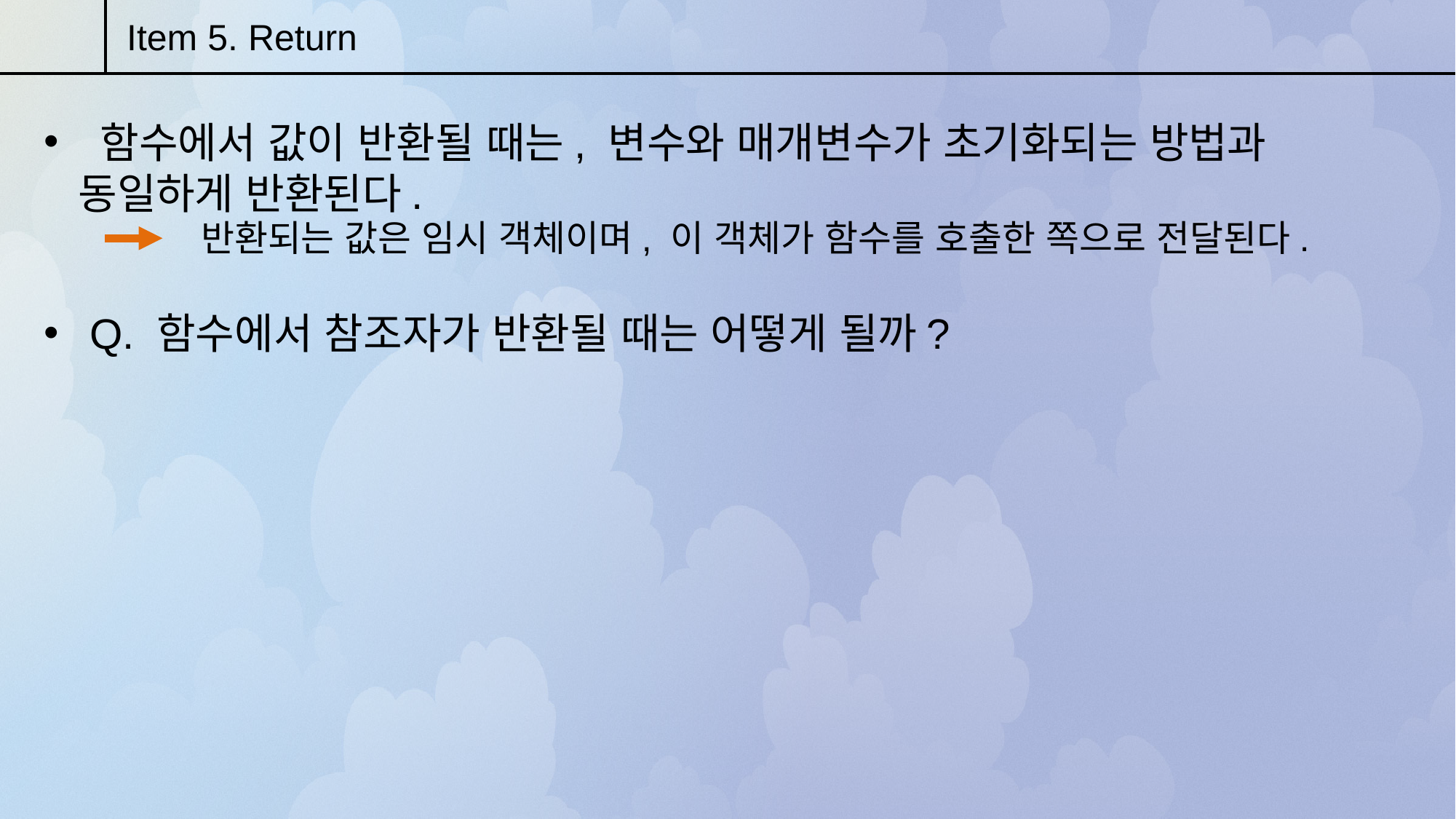

Item 5. Return
 함수에서 값이 반환될 때는, 변수와 매개변수가 초기화되는 방법과 동일하게 반환된다.
반환되는 값은 임시 객체이며, 이 객체가 함수를 호출한 쪽으로 전달된다.
 Q. 함수에서 참조자가 반환될 때는 어떻게 될까?